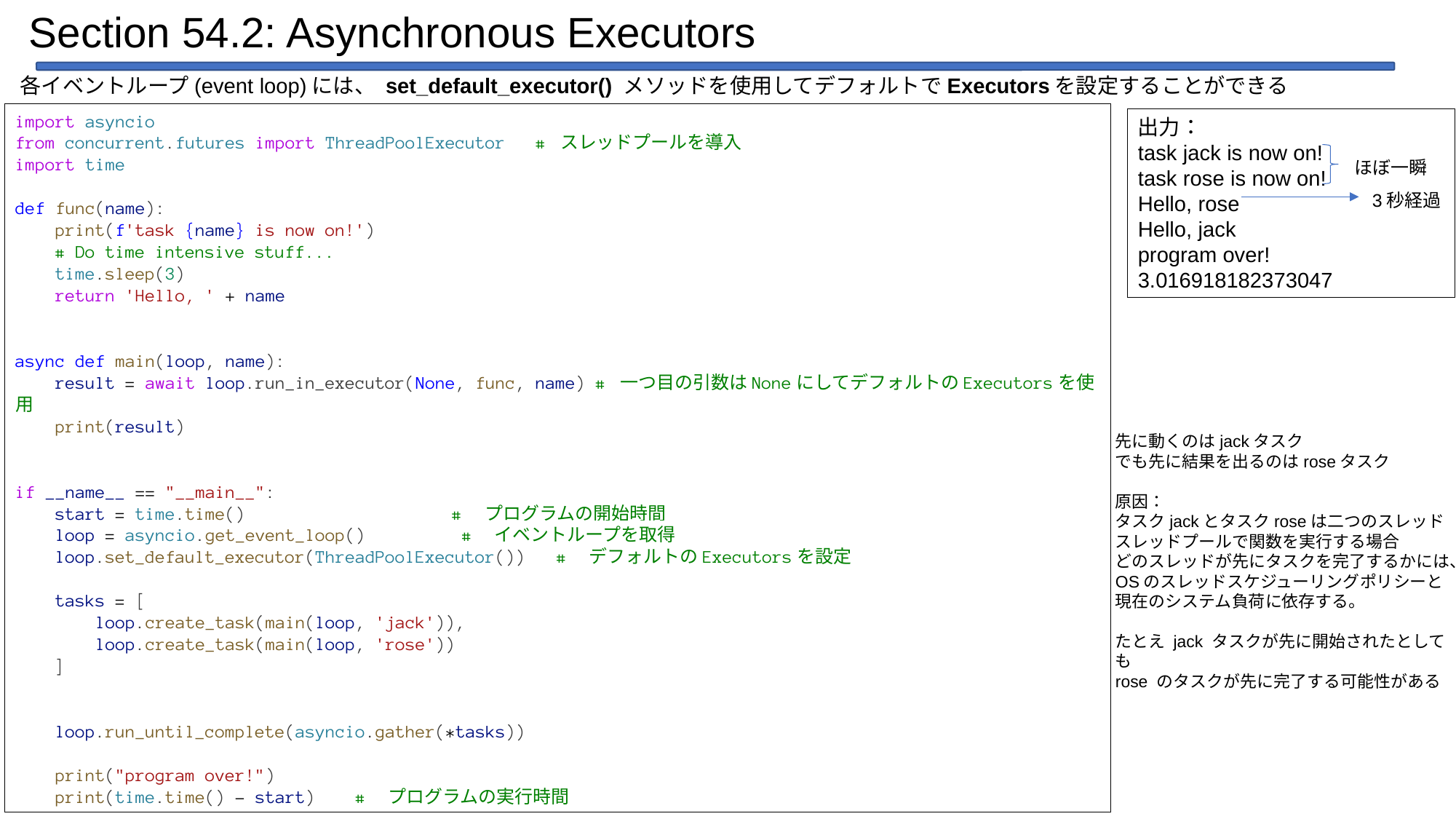

Section 54.2: Asynchronous Executors

各イベントループ(event loop)には、 set_default_executor() メソッドを使用してデフォルトでExecutorsを設定することができる
import asyncio
from concurrent.futures import ThreadPoolExecutor   # スレッドプールを導入
import time
def func(name):
    print(f'task {name} is now on!')
    # Do time intensive stuff...
    time.sleep(3)
    return 'Hello, ' + name
async def main(loop, name):
    result = await loop.run_in_executor(None, func, name) # 一つ目の引数はNoneにしてデフォルトのExecutorsを使用
    print(result)
if __name__ == "__main__":
    start = time.time()		#　プログラムの開始時間
    loop = asyncio.get_event_loop()	 #　イベントループを取得
    loop.set_default_executor(ThreadPoolExecutor())　 #　デフォルトのExecutorsを設定
    tasks = [
        loop.create_task(main(loop, 'jack')),
        loop.create_task(main(loop, 'rose'))
    ]
    loop.run_until_complete(asyncio.gather(*tasks))
    print("program over!")
    print(time.time() - start)    #　プログラムの実行時間
出力：
task jack is now on!
task rose is now on!
Hello, rose
Hello, jack
program over!
3.016918182373047

ほぼ一瞬
3秒経過
先に動くのはjackタスク
でも先に結果を出るのはroseタスク

原因：
タスクjackとタスクroseは二つのスレッド
スレッドプールで関数を実行する場合
どのスレッドが先にタスクを完了するかには、
OSのスレッドスケジューリングポリシーと
現在のシステム負荷に依存する。

たとえ jack タスクが先に開始されたとしても
rose のタスクが先に完了する可能性がある